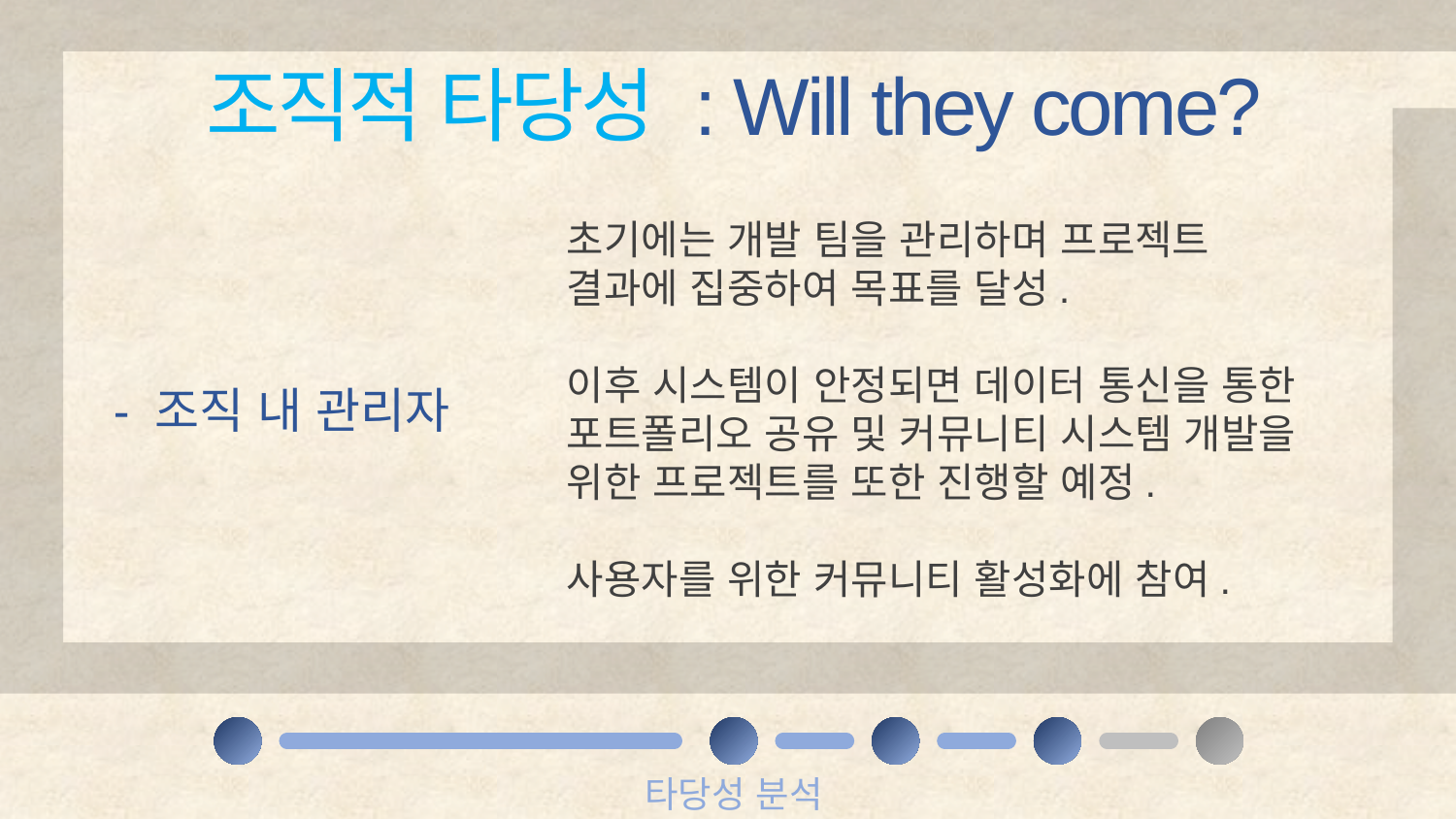

조직적 타당성 : Will they come?
초기에는 개발 팀을 관리하며 프로젝트
결과에 집중하여 목표를 달성.

이후 시스템이 안정되면 데이터 통신을 통한
포트폴리오 공유 및 커뮤니티 시스템 개발을 위한 프로젝트를 또한 진행할 예정.

사용자를 위한 커뮤니티 활성화에 참여.
- 조직 내 관리자

타당성 분석